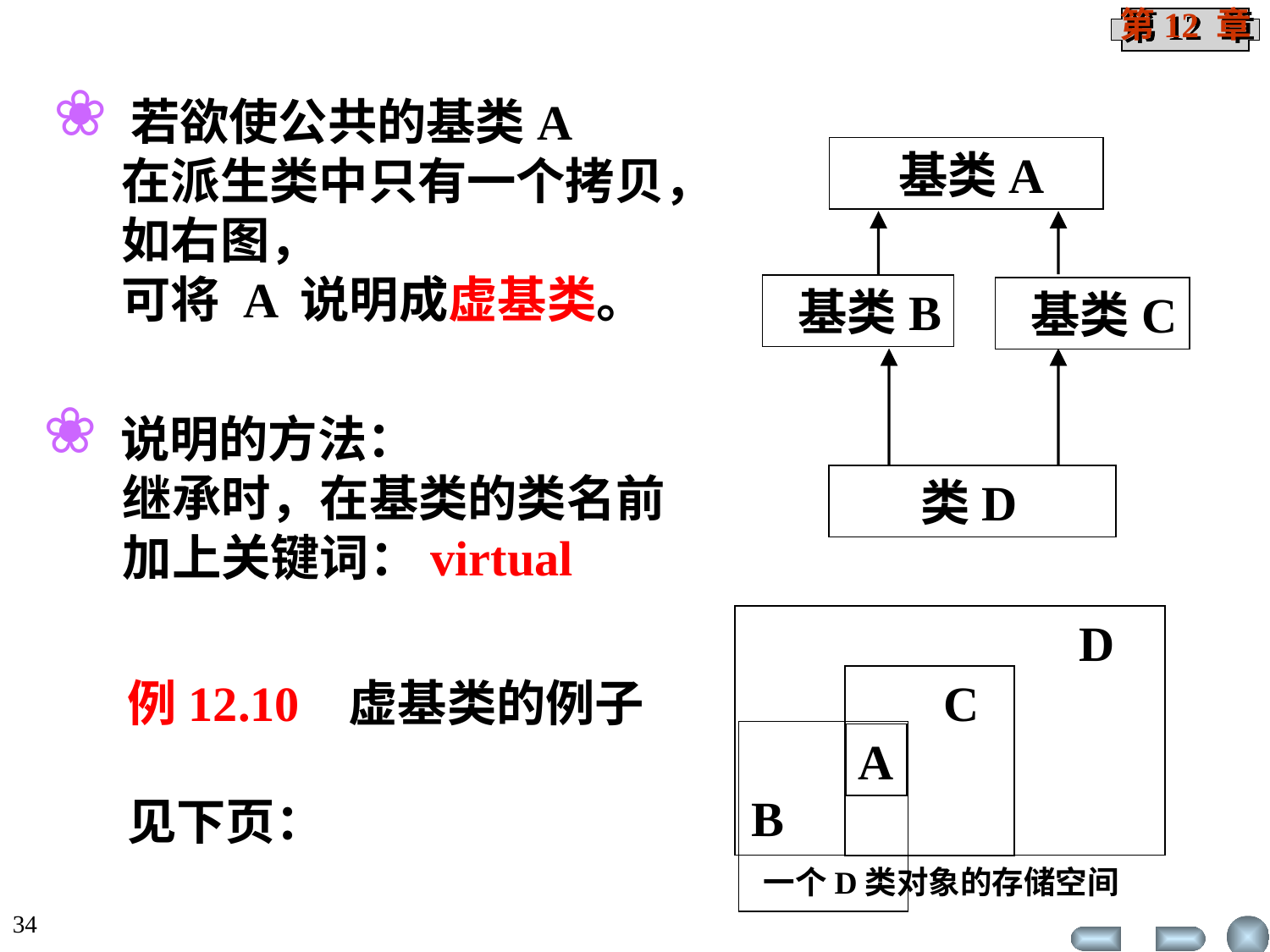

若欲使公共的基类A
     在派生类中只有一个拷贝，
     如右图，
     可将 A 说明成虚基类。
    基类A

 基类B
 基类C

      类D
 说明的方法：
      继承时，在基类的类名前
      加上关键词：virtual
                           D

       C

B
A
例12.10   虚基类的例子

见下页：
一个D类对象的存储空间